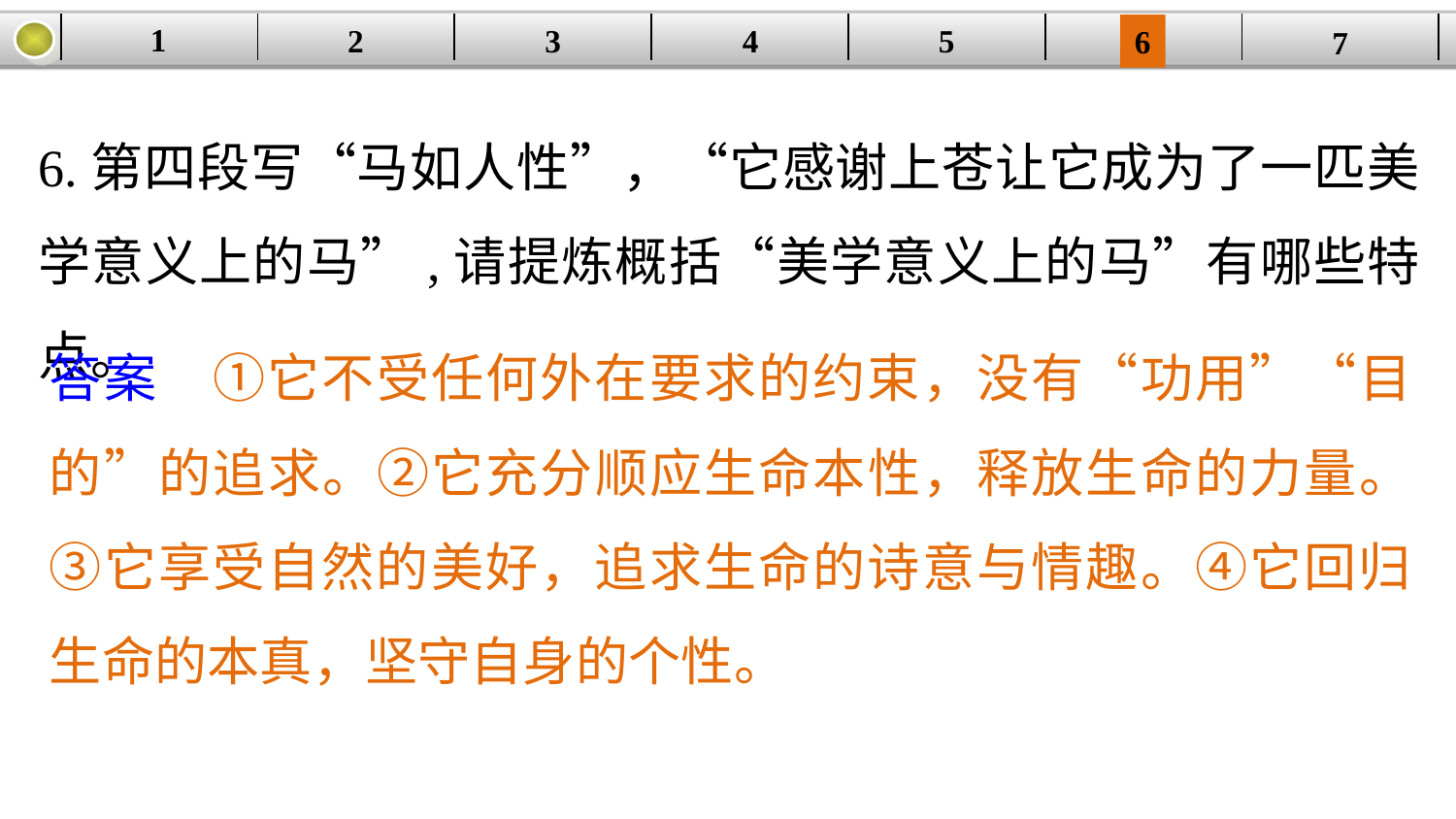

1
5
3
2
|  |  |  |  |  |  |  |
| --- | --- | --- | --- | --- | --- | --- |
4
6
7

6.第四段写“马如人性”，“它感谢上苍让它成为了一匹美学意义上的马”,请提炼概括“美学意义上的马”有哪些特点。
答案　①它不受任何外在要求的约束，没有“功用”“目的”的追求。②它充分顺应生命本性，释放生命的力量。③它享受自然的美好，追求生命的诗意与情趣。④它回归生命的本真，坚守自身的个性。